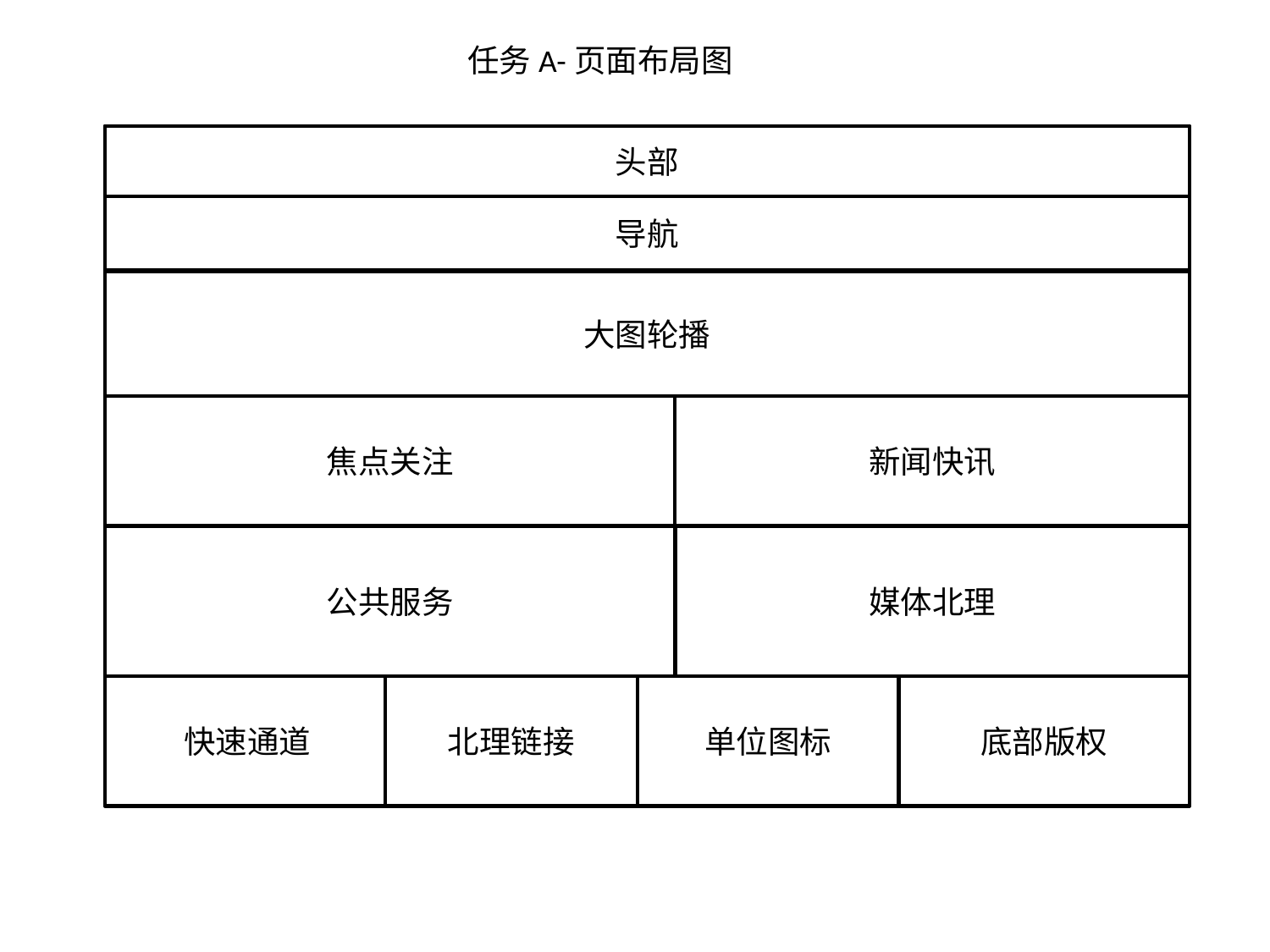

任务A-页面布局图

头部
导航
大图轮播
焦点关注
新闻快讯
公共服务
媒体北理
快速通道
北理链接
单位图标
底部版权